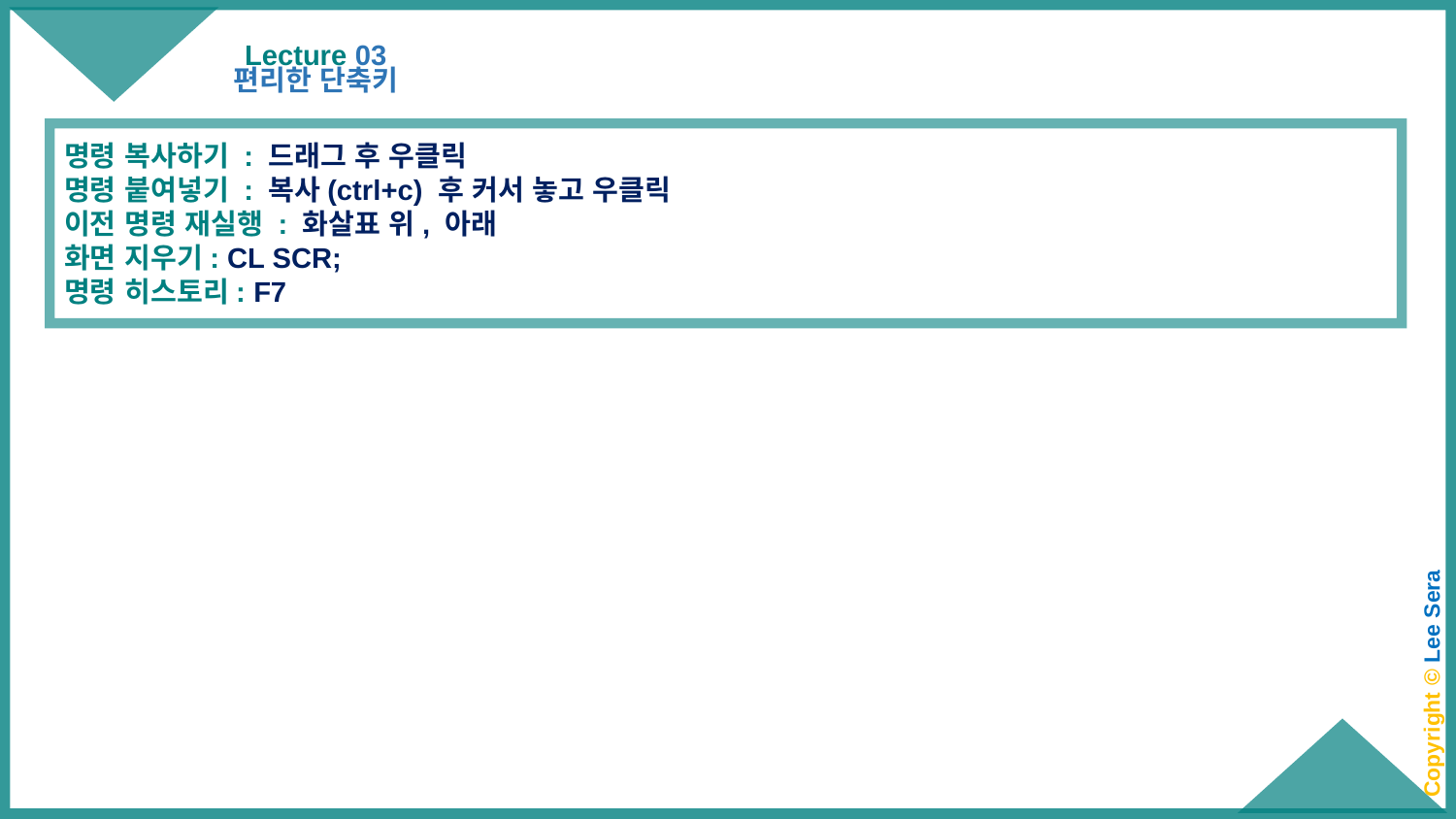

# Lecture 03
편리한 단축키
명령 복사하기 : 드래그 후 우클릭
명령 붙여넣기 : 복사(ctrl+c) 후 커서 놓고 우클릭
이전 명령 재실행 : 화살표 위, 아래
화면 지우기: CL SCR;
명령 히스토리: F7
Copyright © Lee Sera